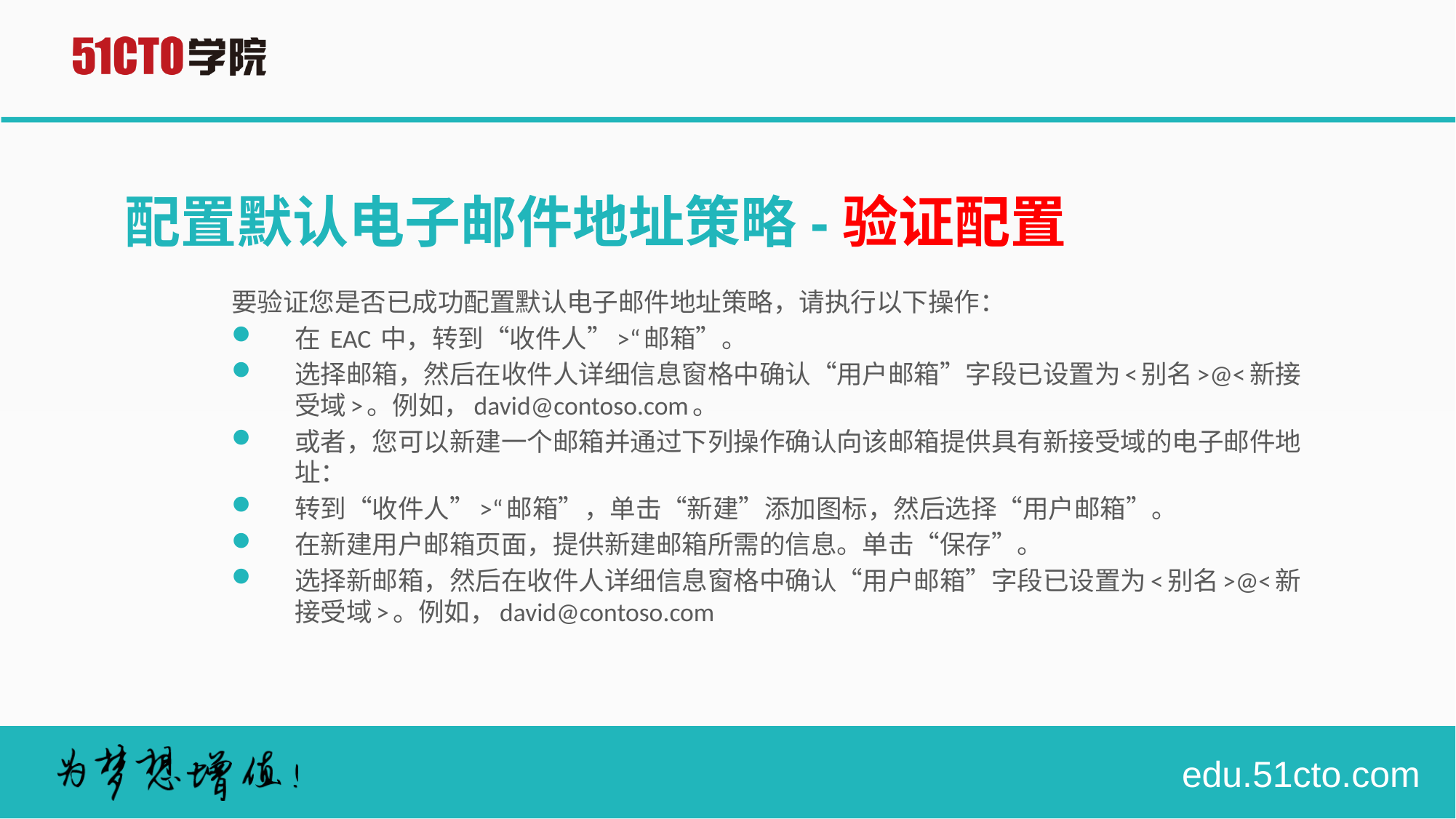

# 配置默认电子邮件地址策略-验证配置
要验证您是否已成功配置默认电子邮件地址策略，请执行以下操作：
在 EAC 中，转到“收件人”>“邮箱”。
选择邮箱，然后在收件人详细信息窗格中确认“用户邮箱”字段已设置为<别名>@<新接受域>。例如，david@contoso.com。
或者，您可以新建一个邮箱并通过下列操作确认向该邮箱提供具有新接受域的电子邮件地址：
转到“收件人”>“邮箱”，单击“新建”添加图标，然后选择“用户邮箱”。
在新建用户邮箱页面，提供新建邮箱所需的信息。单击“保存”。
选择新邮箱，然后在收件人详细信息窗格中确认“用户邮箱”字段已设置为<别名>@<新接受域>。例如，david@contoso.com